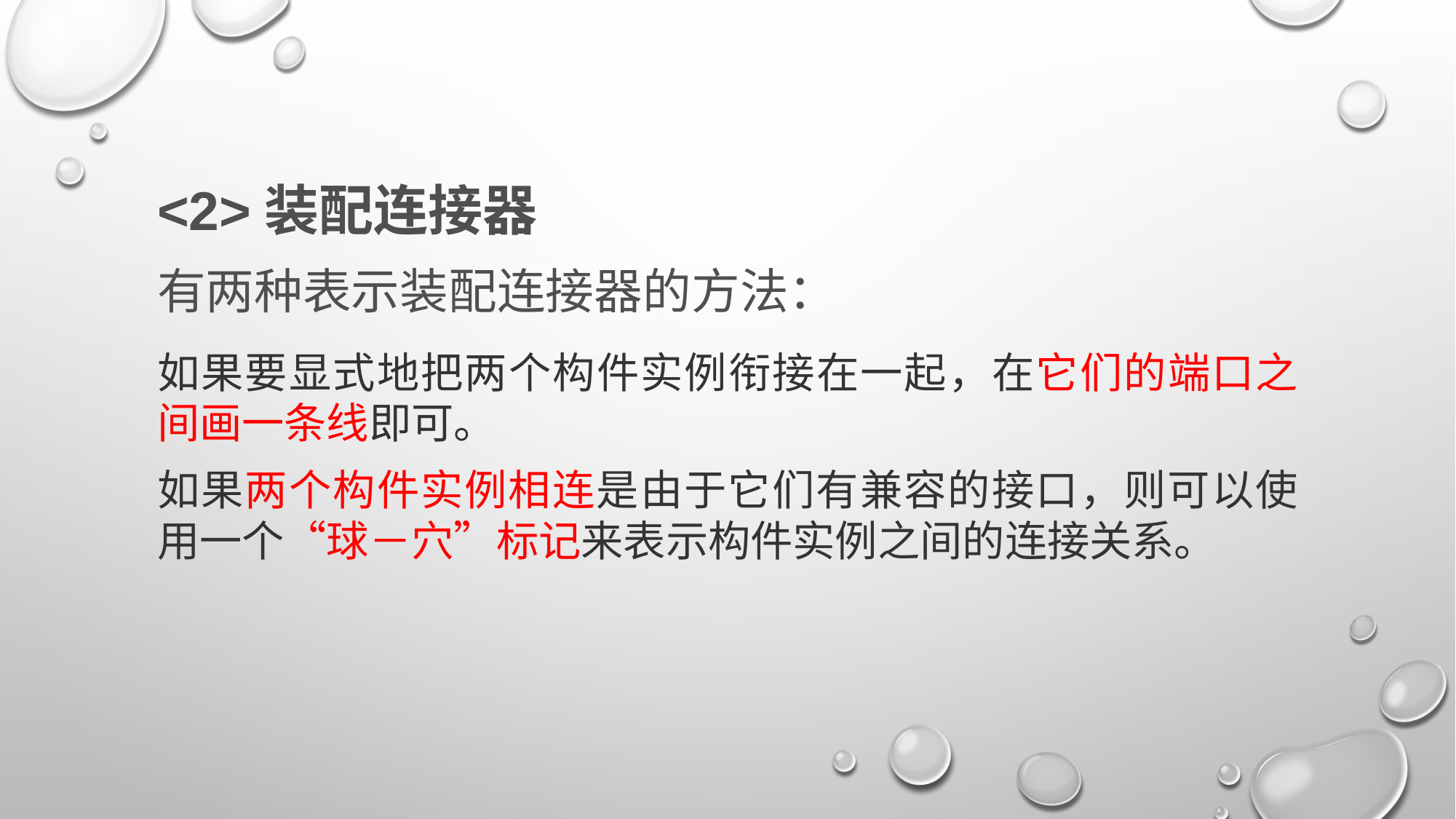

<2>装配连接器
有两种表示装配连接器的方法：
如果要显式地把两个构件实例衔接在一起，在它们的端口之间画一条线即可。
如果两个构件实例相连是由于它们有兼容的接口，则可以使用一个“球－穴”标记来表示构件实例之间的连接关系。